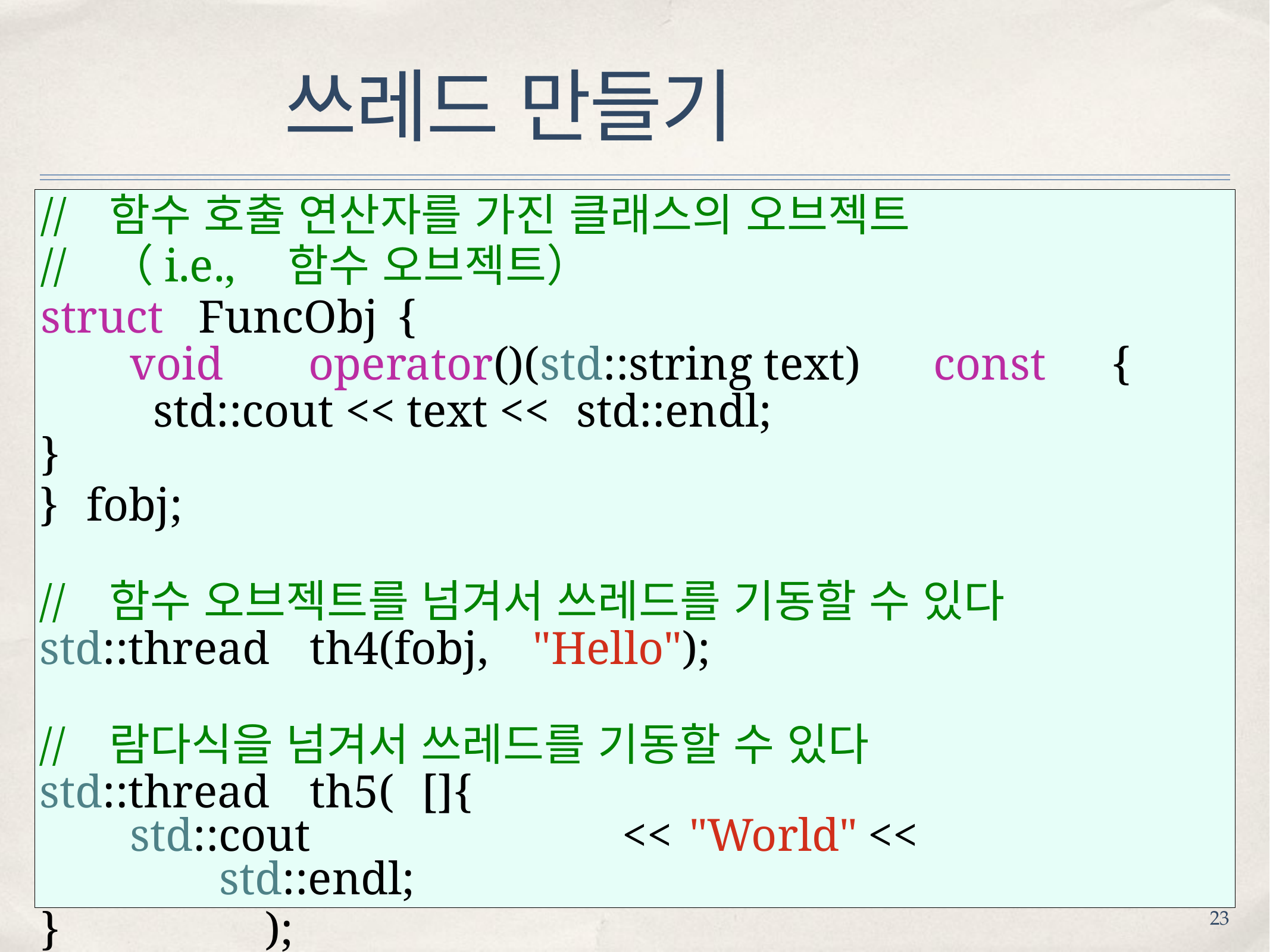

# 쓰레드 만들기

//	함수 호출 연산자를 가진 클래스의 오브젝트
//	（i.e.,	함수 오브젝트）
struct	FuncObj	{
void	operator()(std::string text)	const	{
  std::cout << text <<	std::endl;
}
}	fobj;

//	함수 오브젝트를 넘겨서 쓰레드를 기동할 수 있다
std::thread	th4(fobj,	"Hello");

//	람다식을 넘겨서 쓰레드를 기동할 수 있다
std::thread	th5(	[]{
std::cout	<<	"World"	<<	std::endl;
}	);
23